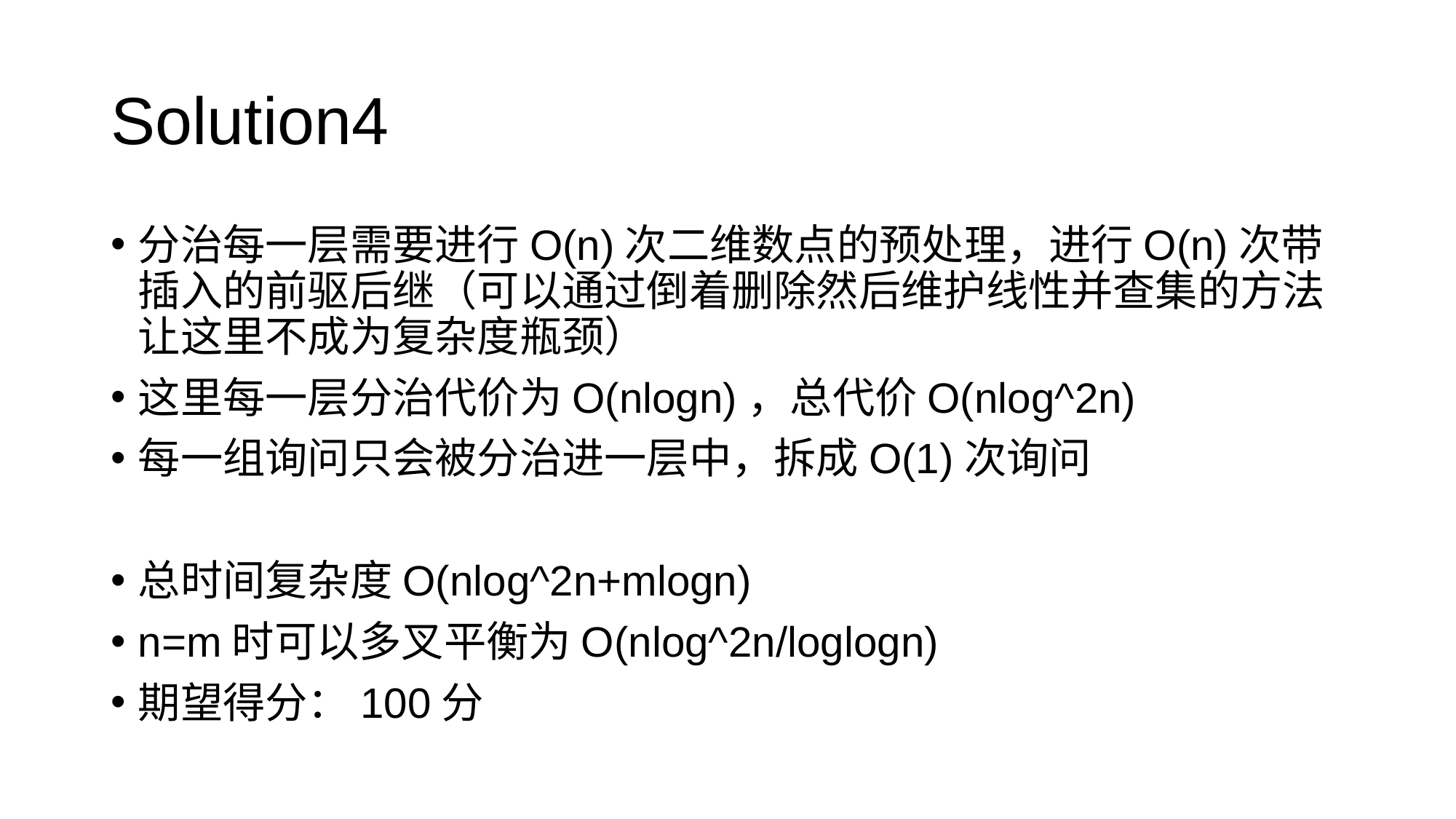

# Solution4
分治每一层需要进行O(n)次二维数点的预处理，进行O(n)次带插入的前驱后继（可以通过倒着删除然后维护线性并查集的方法让这里不成为复杂度瓶颈）
这里每一层分治代价为O(nlogn)，总代价O(nlog^2n)
每一组询问只会被分治进一层中，拆成O(1)次询问

总时间复杂度O(nlog^2n+mlogn)
n=m时可以多叉平衡为O(nlog^2n/loglogn)
期望得分：100分